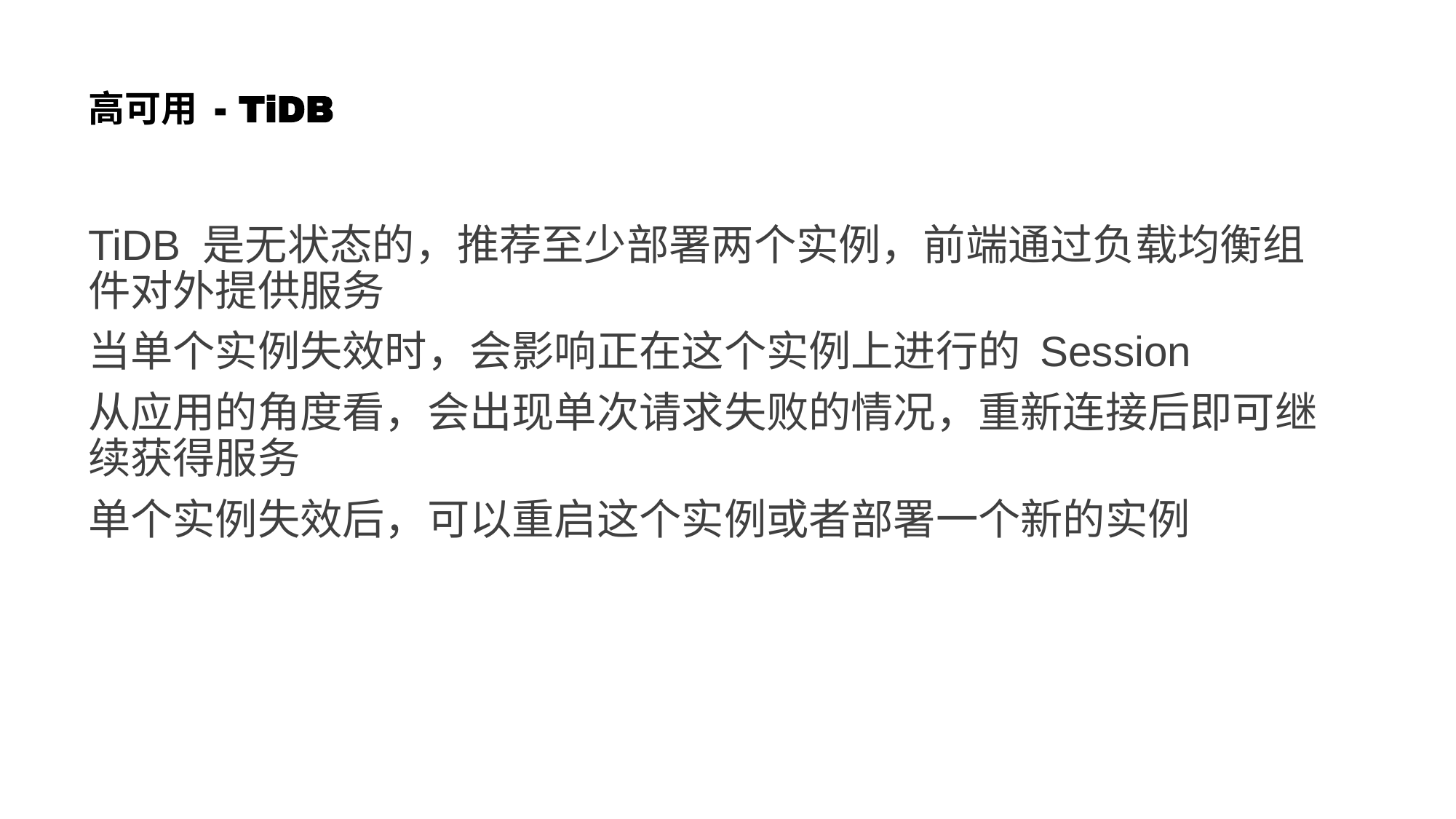

# 高可用 - TiDB
TiDB 是无状态的，推荐至少部署两个实例，前端通过负载均衡组件对外提供服务
当单个实例失效时，会影响正在这个实例上进行的 Session
从应用的角度看，会出现单次请求失败的情况，重新连接后即可继续获得服务
单个实例失效后，可以重启这个实例或者部署一个新的实例